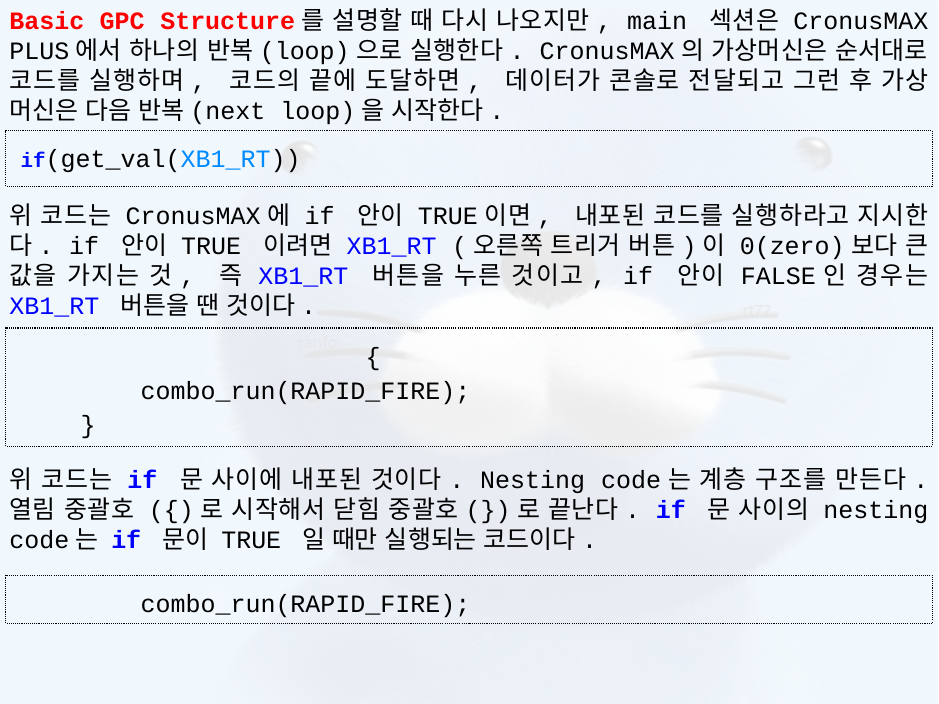

Basic GPC Structure를 설명할 때 다시 나오지만, main 섹션은 CronusMAX PLUS에서 하나의 반복(loop)으로 실행한다. CronusMAX의 가상머신은 순서대로 코드를 실행하며, 코드의 끝에 도달하면, 데이터가 콘솔로 전달되고 그런 후 가상 머신은 다음 반복(next loop)을 시작한다.

위 코드는 CronusMAX에 if 안이 TRUE이면, 내포된 코드를 실행하라고 지시한다. if 안이 TRUE 이려면 XB1_RT (오른쪽 트리거 버튼)이 0(zero)보다 큰 값을 가지는 것, 즉 XB1_RT 버튼을 누른 것이고, if 안이 FALSE인 경우는 XB1_RT 버튼을 땐 것이다.

위 코드는 if 문 사이에 내포된 것이다. Nesting code는 계층 구조를 만든다. 열림 중괄호 ({)로 시작해서 닫힘 중괄호(})로 끝난다. if 문 사이의 nesting code는 if 문이 TRUE 일 때만 실행되는 코드이다.

if(get_val(XB1_RT))
                       {
        combo_run(RAPID_FIRE);
    }

        combo_run(RAPID_FIRE);